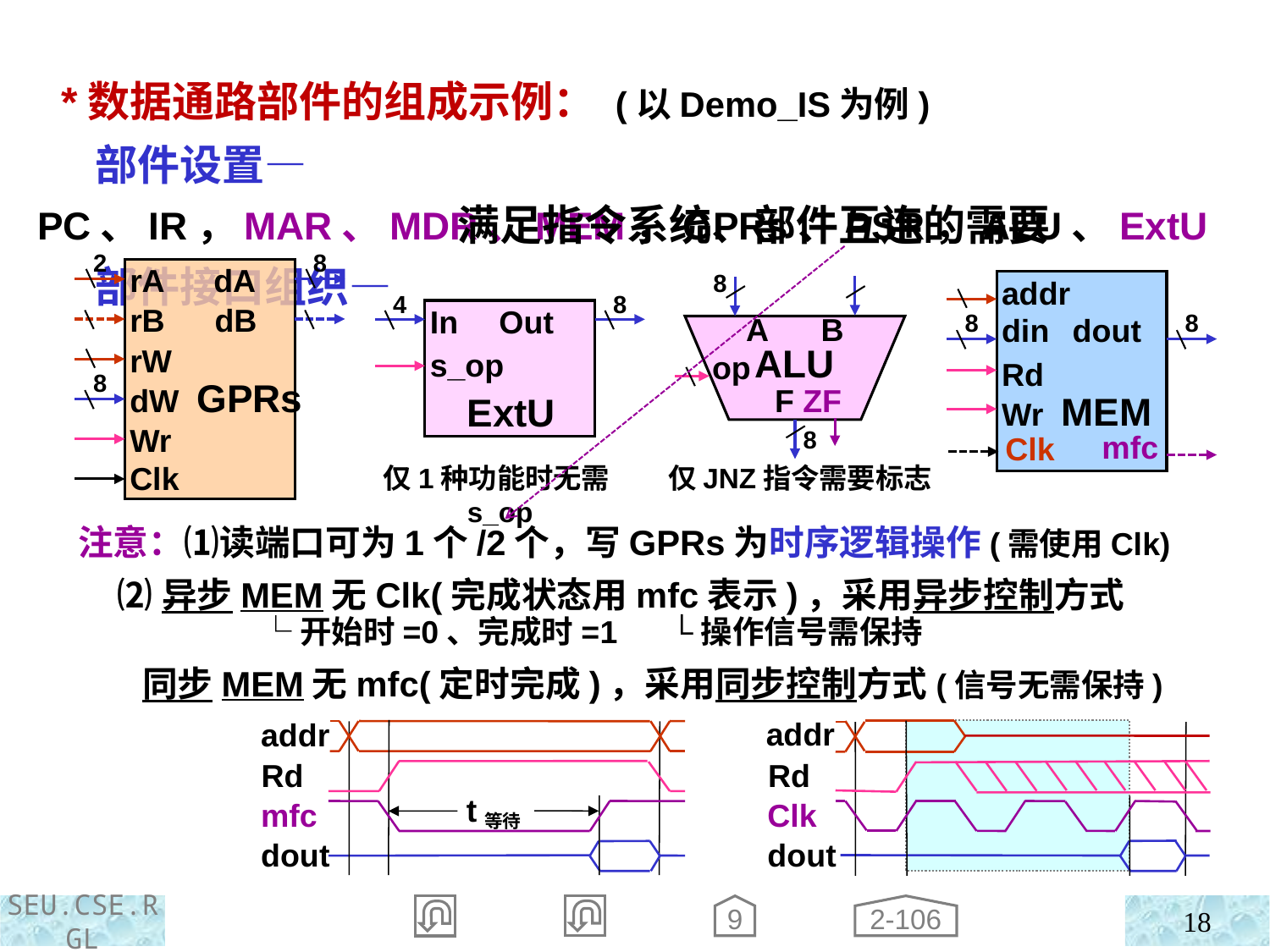

*数据通路部件的组成示例： (以Demo_IS为例)
     部件设置—PC、IR，MAR、MDR、MEM，GPRs、PSR，ALU、ExtU
     部件接口组织—
满足指令系统、部件互连的需要
2
8
rA      dA
rB      dB
rW
dW  GPRs
Wr
Clk
8
8
A      B
ALU
   F ZF
op
8
仅JNZ指令需要标志
addr
din   dout
Rd
Wr  MEM
8
8
4
8
In     Out
s_op
ExtU
仅1种功能时无需s_op
mfc
Clk
    注意：⑴读端口可为1个/2个，写GPRs为时序逻辑操作(需使用Clk)
          ⑵异步MEM无Clk(完成状态用mfc表示)，采用异步控制方式
                               └开始时=0、完成时=1      └操作信号需保持
            同步MEM无mfc(定时完成)，采用同步控制方式(信号无需保持)

addr

Rd

t等待

mfc

dout

addr

Rd

Clk

dout

2-106

9

18